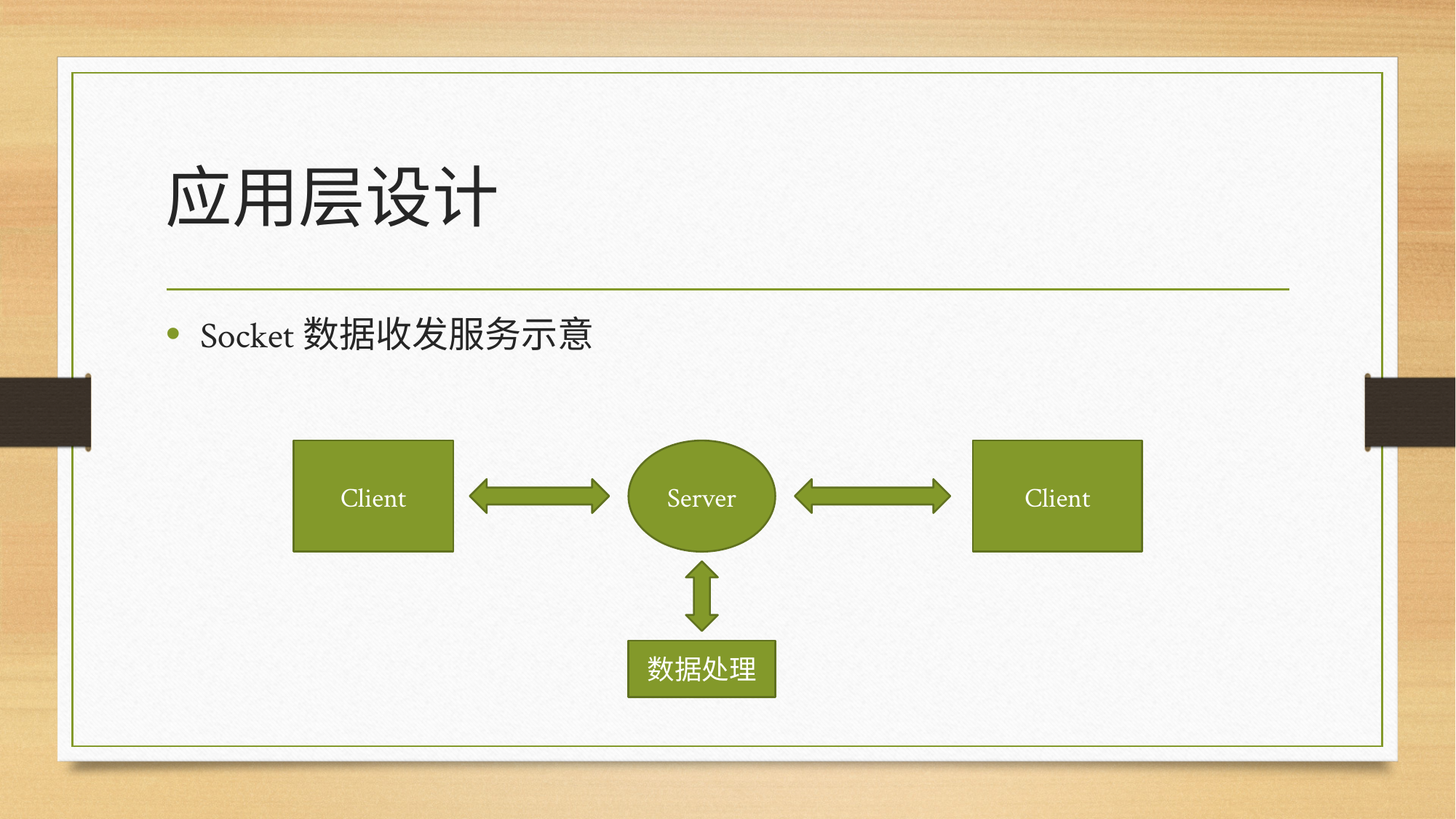

# 应用层设计
Socket数据收发服务示意

Client
Server
Client

数据处理